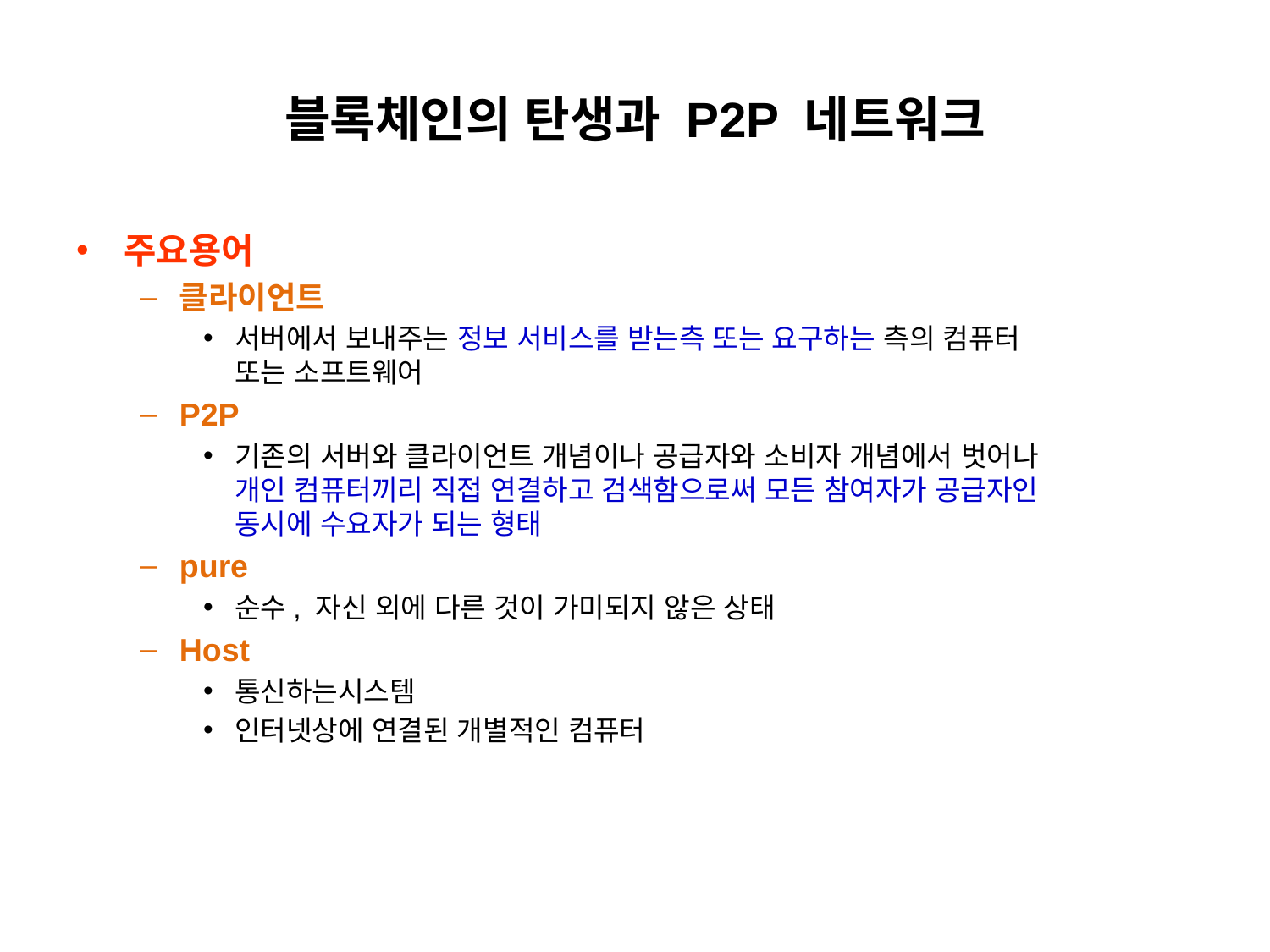

# 블록체인의 탄생과 P2P 네트워크
주요용어
클라이언트
서버에서 보내주는 정보 서비스를 받는측 또는 요구하는 측의 컴퓨터
또는 소프트웨어
P2P
기존의 서버와 클라이언트 개념이나 공급자와 소비자 개념에서 벗어나
개인 컴퓨터끼리 직접 연결하고 검색함으로써 모든 참여자가 공급자인
동시에 수요자가 되는 형태
pure
순수, 자신 외에 다른 것이 가미되지 않은 상태
Host
통신하는시스템
인터넷상에 연결된 개별적인 컴퓨터